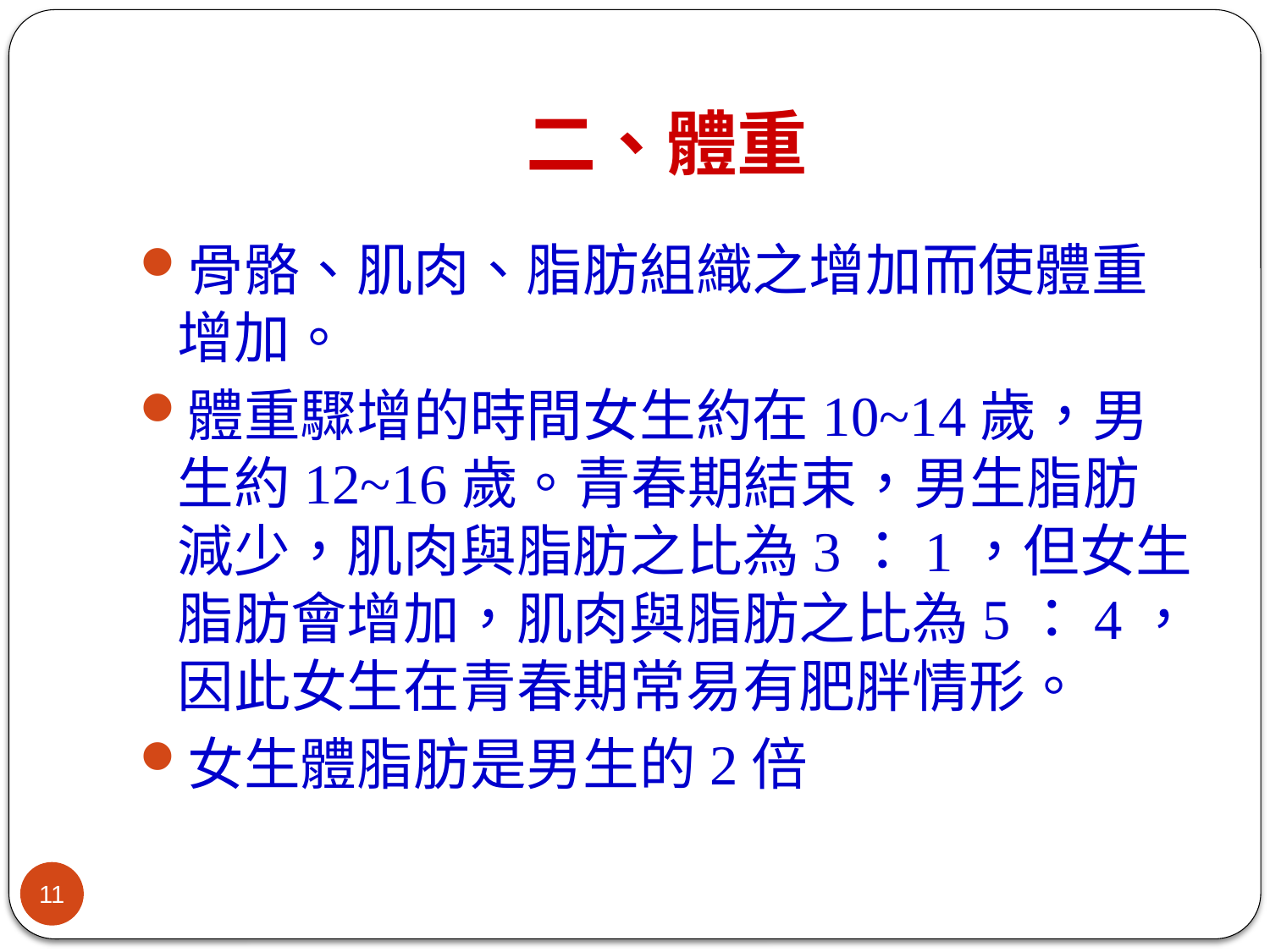

# 二、體重

骨骼、肌肉、脂肪組織之增加而使體重增加。
體重驟增的時間女生約在10~14歲，男生約12~16歲。青春期結束，男生脂肪減少，肌肉與脂肪之比為3：1，但女生脂肪會增加，肌肉與脂肪之比為5：4，因此女生在青春期常易有肥胖情形。
女生體脂肪是男生的2倍
11